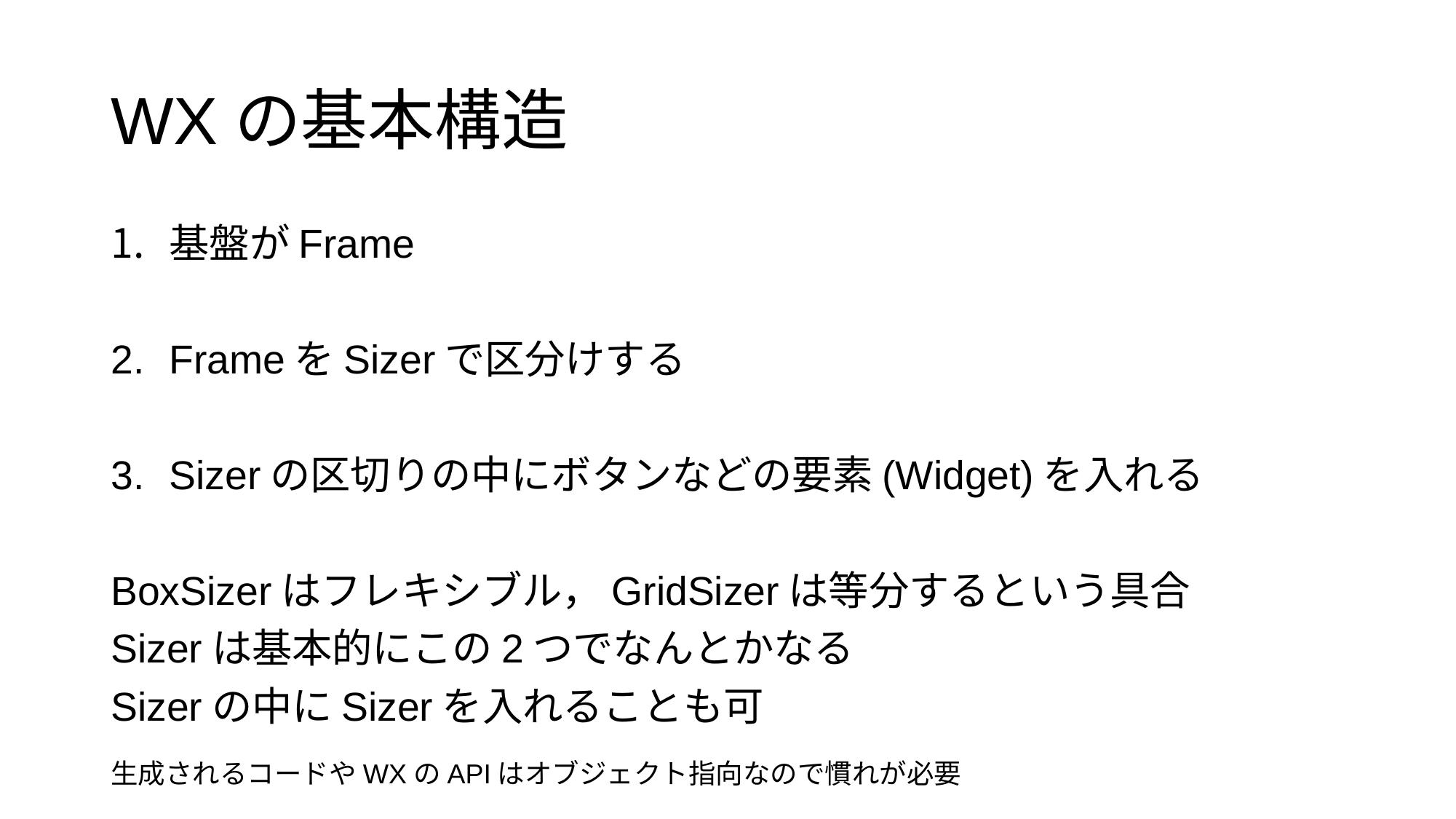

# WXの基本構造
基盤がFrame

FrameをSizerで区分けする

Sizerの区切りの中にボタンなどの要素(Widget)を入れる

BoxSizerはフレキシブル，GridSizerは等分するという具合
Sizerは基本的にこの2つでなんとかなる
Sizerの中にSizerを入れることも可
生成されるコードやWXのAPIはオブジェクト指向なので慣れが必要